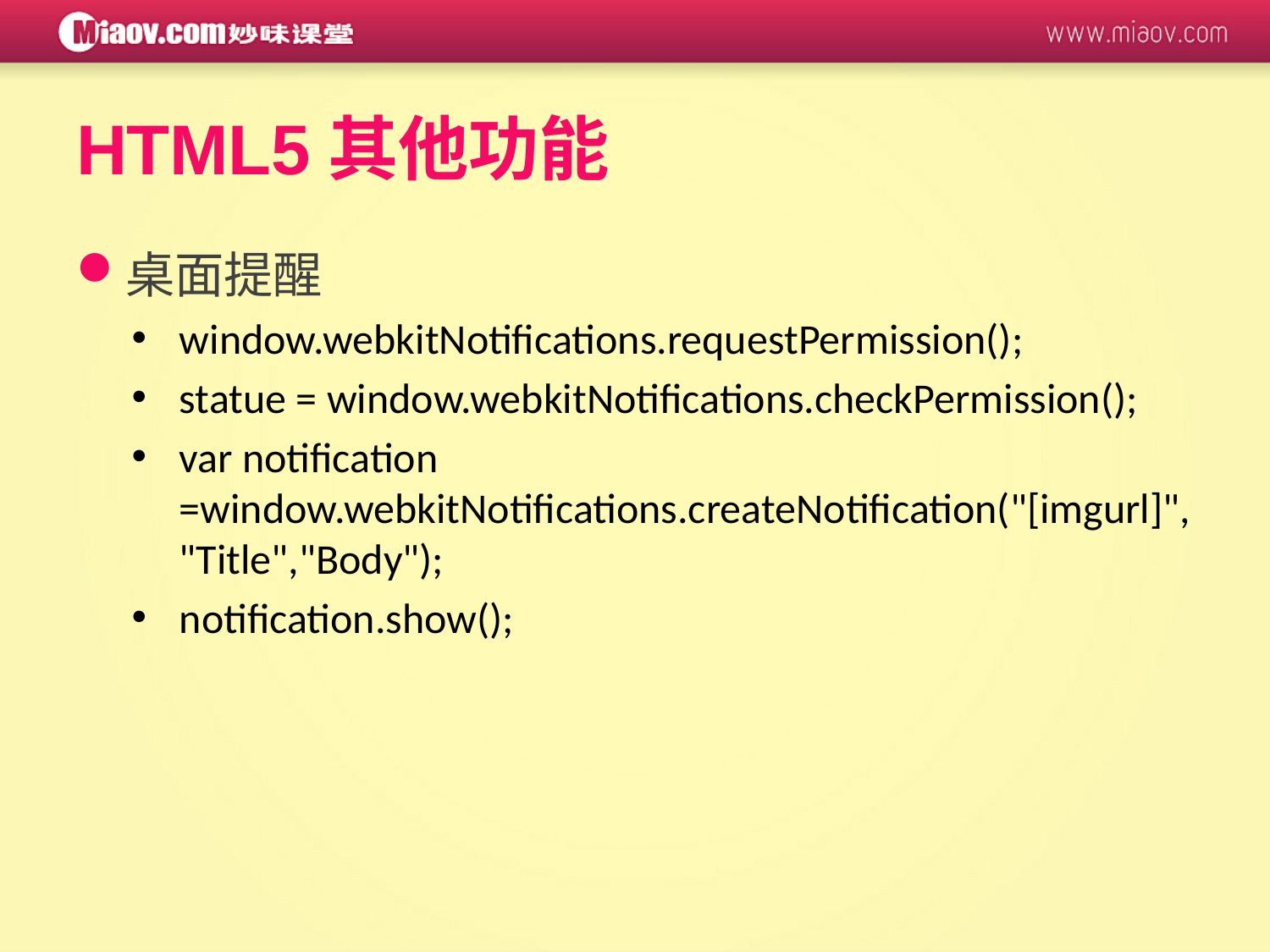

HTML5其他功能
桌面提醒
window.webkitNotifications.requestPermission();
statue = window.webkitNotifications.checkPermission();
var notification =window.webkitNotifications.createNotification("[imgurl]","Title","Body");
notification.show();